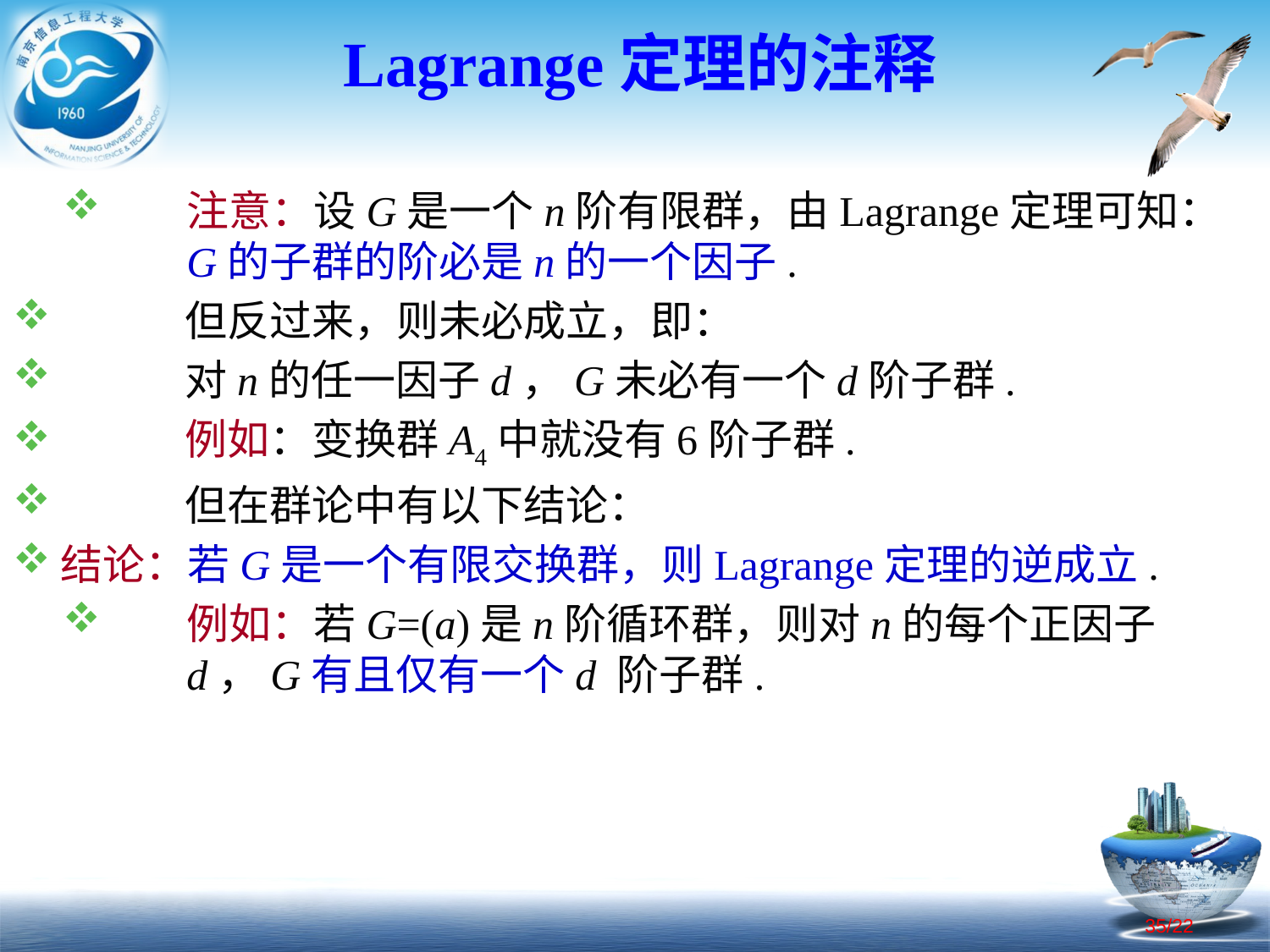

# Lagrange定理的注释
注意：设G是一个n阶有限群，由Lagrange定理可知：G的子群的阶必是n的一个因子.
            但反过来，则未必成立，即：
            对n的任一因子d，G未必有一个d阶子群.
            例如：变换群A4中就没有6阶子群.
            但在群论中有以下结论：
结论：若G是一个有限交换群，则Lagrange定理的逆成立.
例如：若G=(a)是n阶循环群，则对n的每个正因子d，G有且仅有一个d 阶子群.
35/22